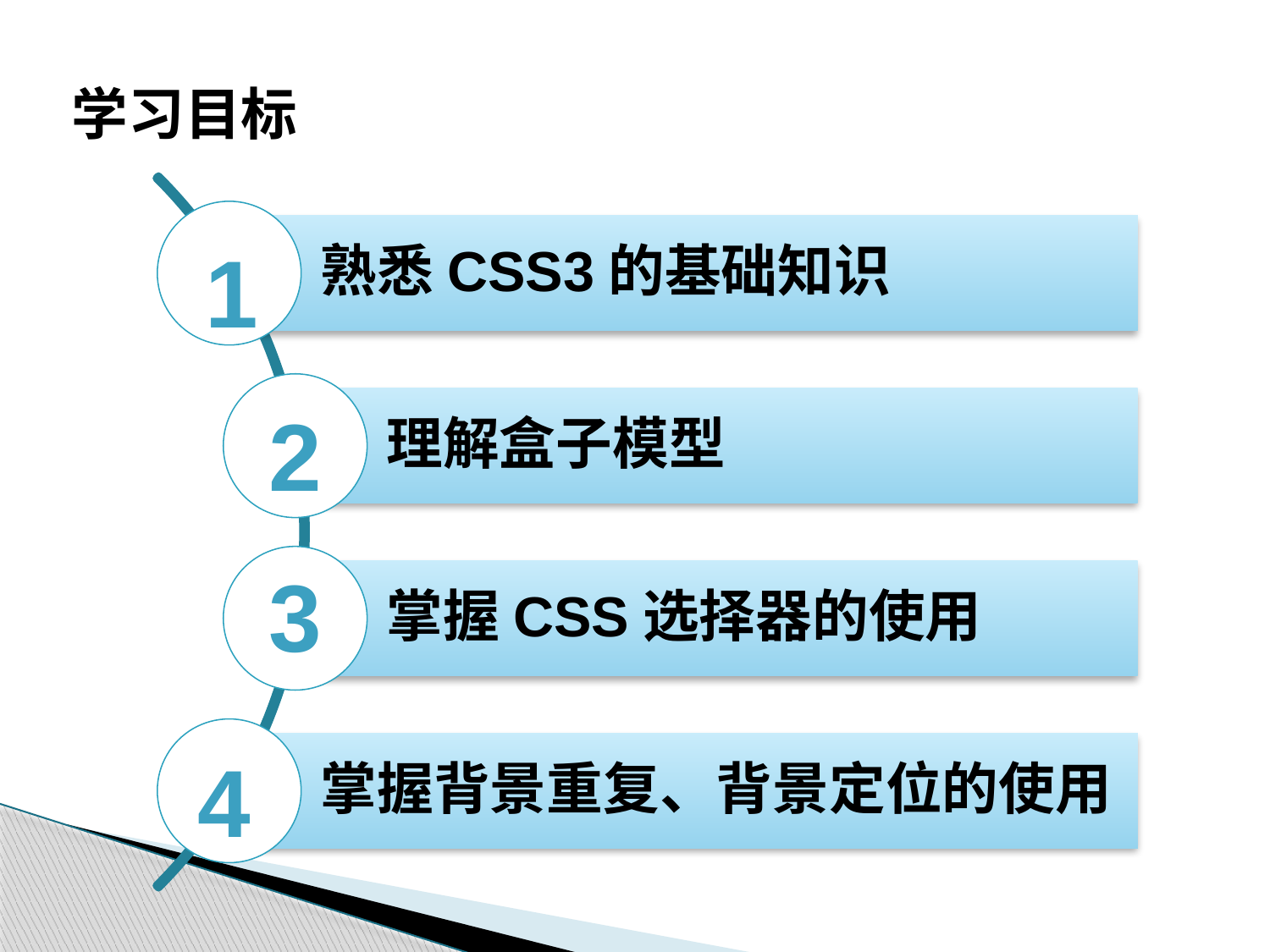

学习目标
熟悉CSS3的基础知识
理解盒子模型
掌握CSS选择器的使用
掌握背景重复、背景定位的使用
1
2
3
4